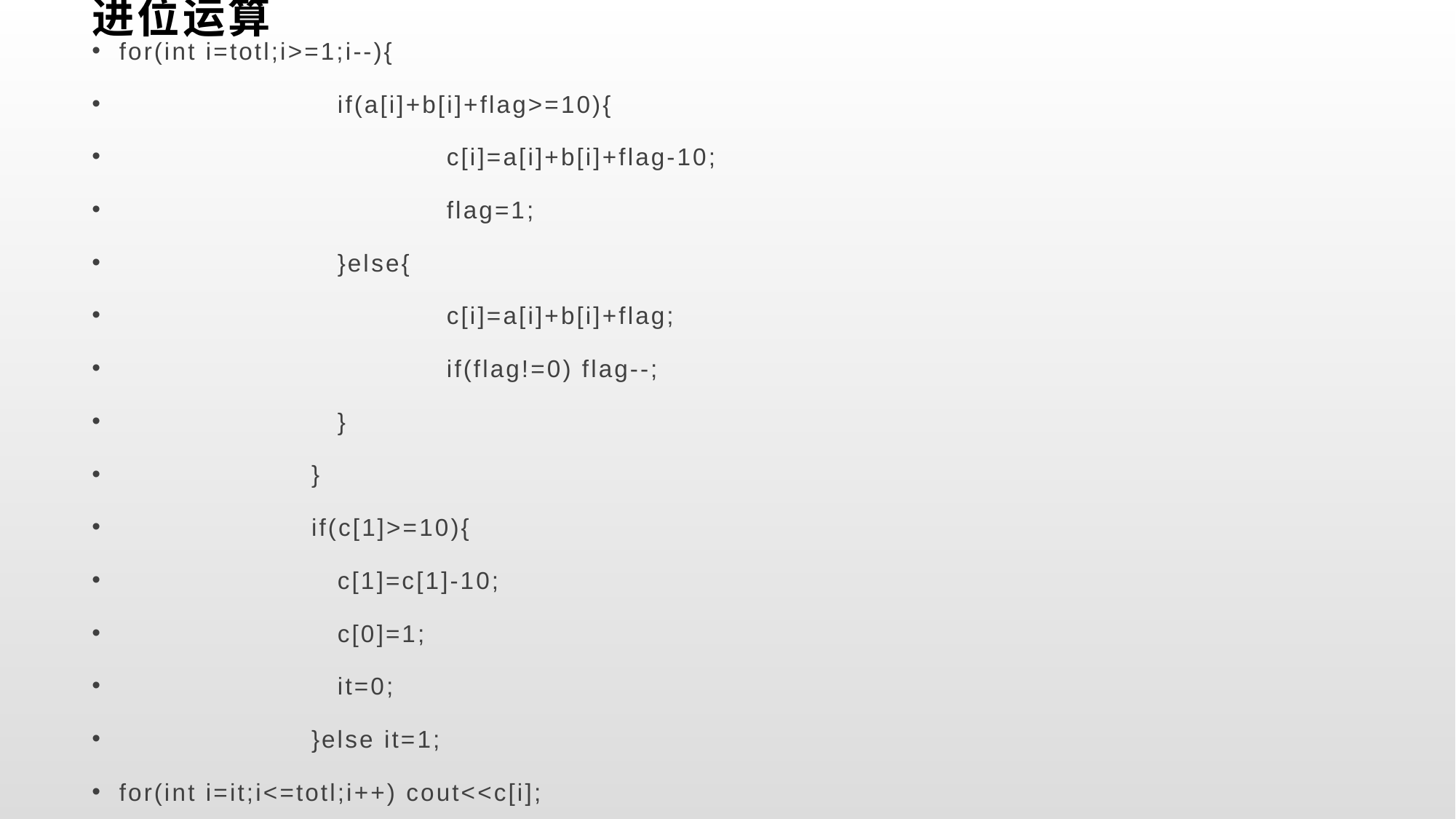

# 进位运算
for(int i=totl;i>=1;i--){
		if(a[i]+b[i]+flag>=10){
			c[i]=a[i]+b[i]+flag-10;
			flag=1;
		}else{
			c[i]=a[i]+b[i]+flag;
			if(flag!=0) flag--;
		}
	}
	if(c[1]>=10){
		c[1]=c[1]-10;
		c[0]=1;
		it=0;
	}else it=1;
for(int i=it;i<=totl;i++) cout<<c[i];